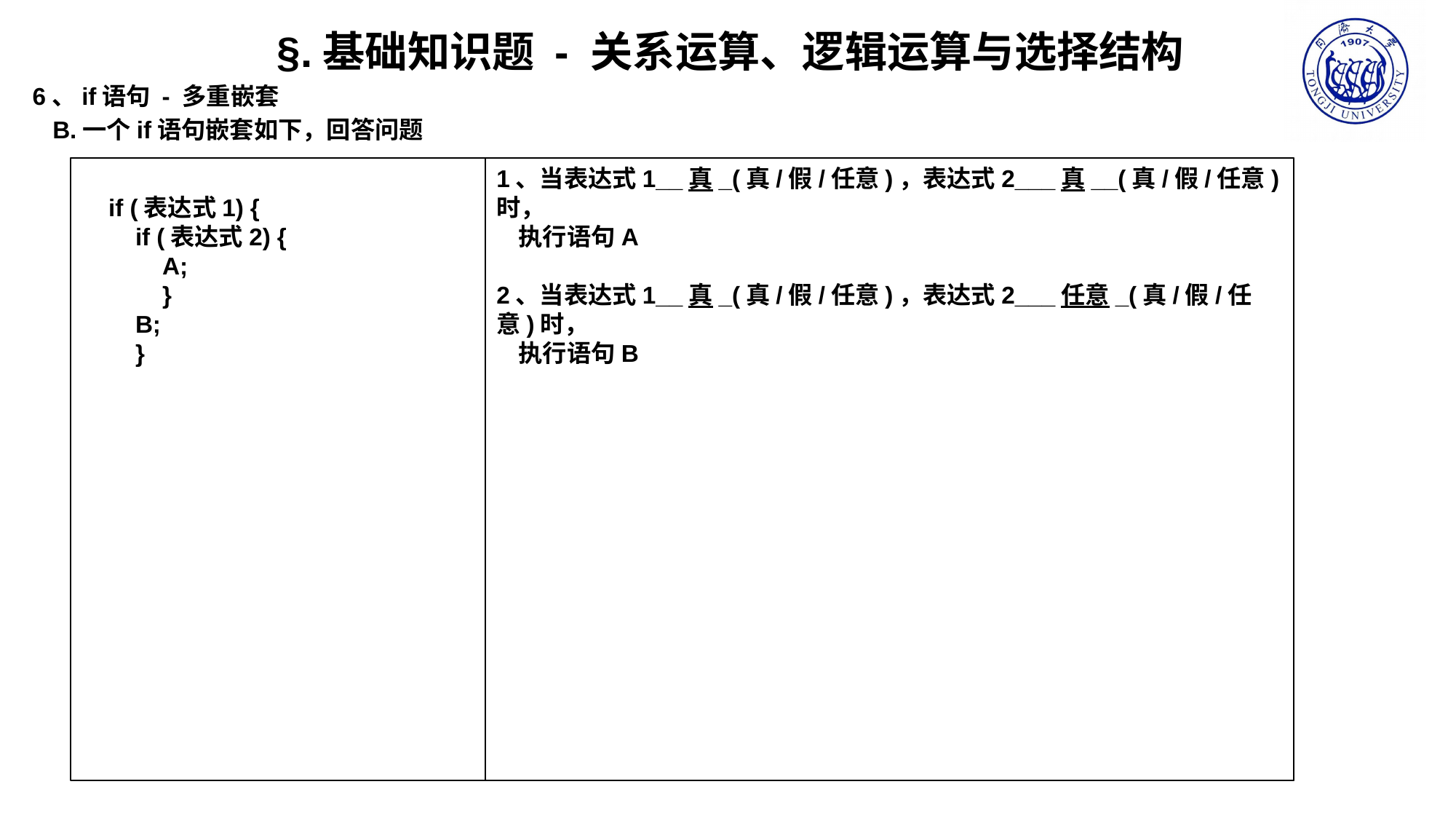

§.基础知识题 - 关系运算、逻辑运算与选择结构
6、if语句 - 多重嵌套
   B.一个if语句嵌套如下，回答问题

    if (表达式1) {
        if (表达式2) {
            A;
            }
        B;
        }
1、当表达式1__真_(真/假/任意)，表达式2___真__(真/假/任意)时，
   执行语句A

2、当表达式1__真_(真/假/任意)，表达式2___任意_(真/假/任意)时，
   执行语句B